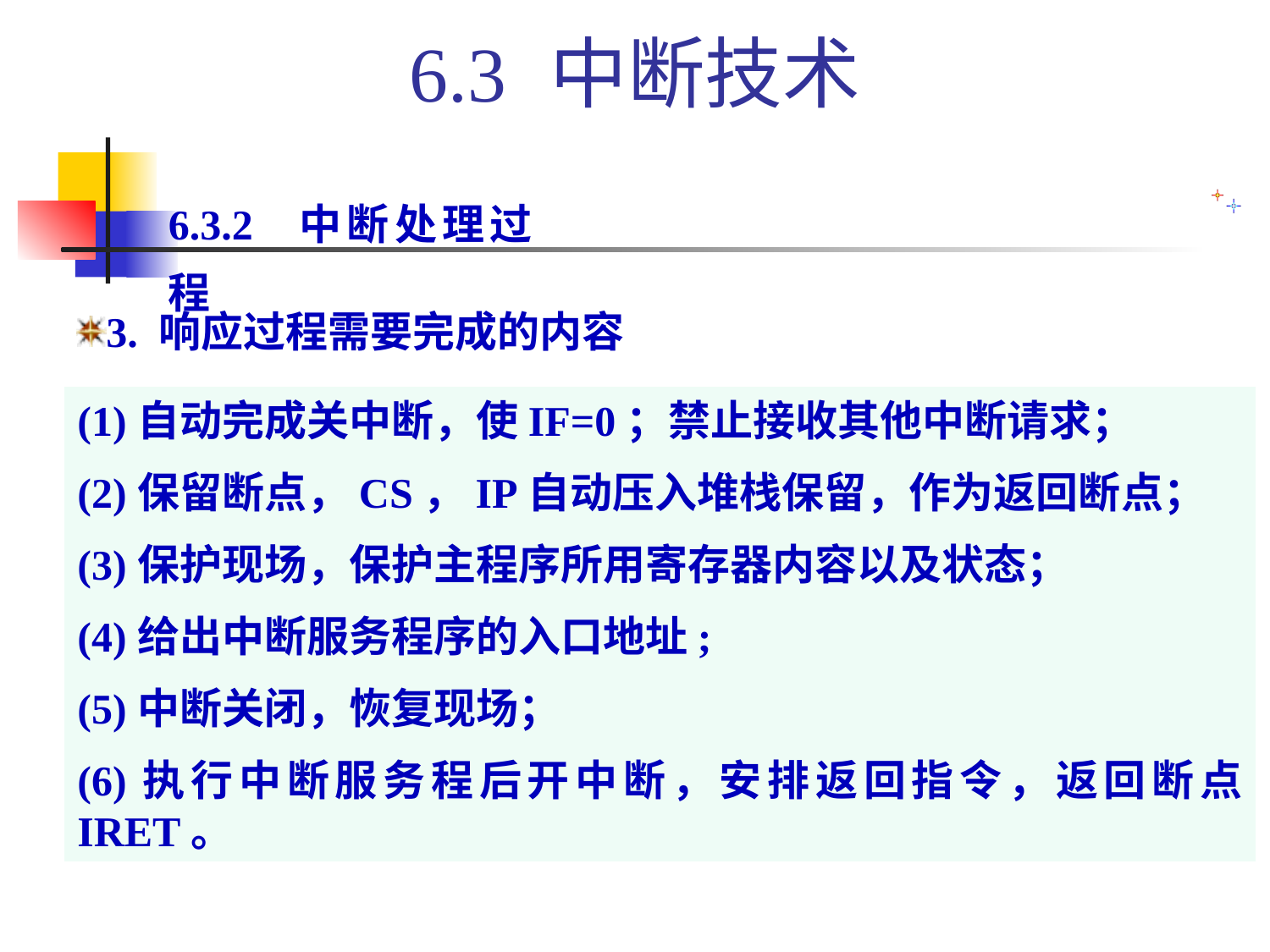

6.3 中断技术
6.3.2 中断处理过程
3. 响应过程需要完成的内容
(1)自动完成关中断，使IF=0；禁止接收其他中断请求；
(2)保留断点，CS，IP自动压入堆栈保留，作为返回断点；
(3)保护现场，保护主程序所用寄存器内容以及状态；
(4)给出中断服务程序的入口地址;
(5)中断关闭，恢复现场；
(6)执行中断服务程后开中断，安排返回指令，返回断点 IRET。